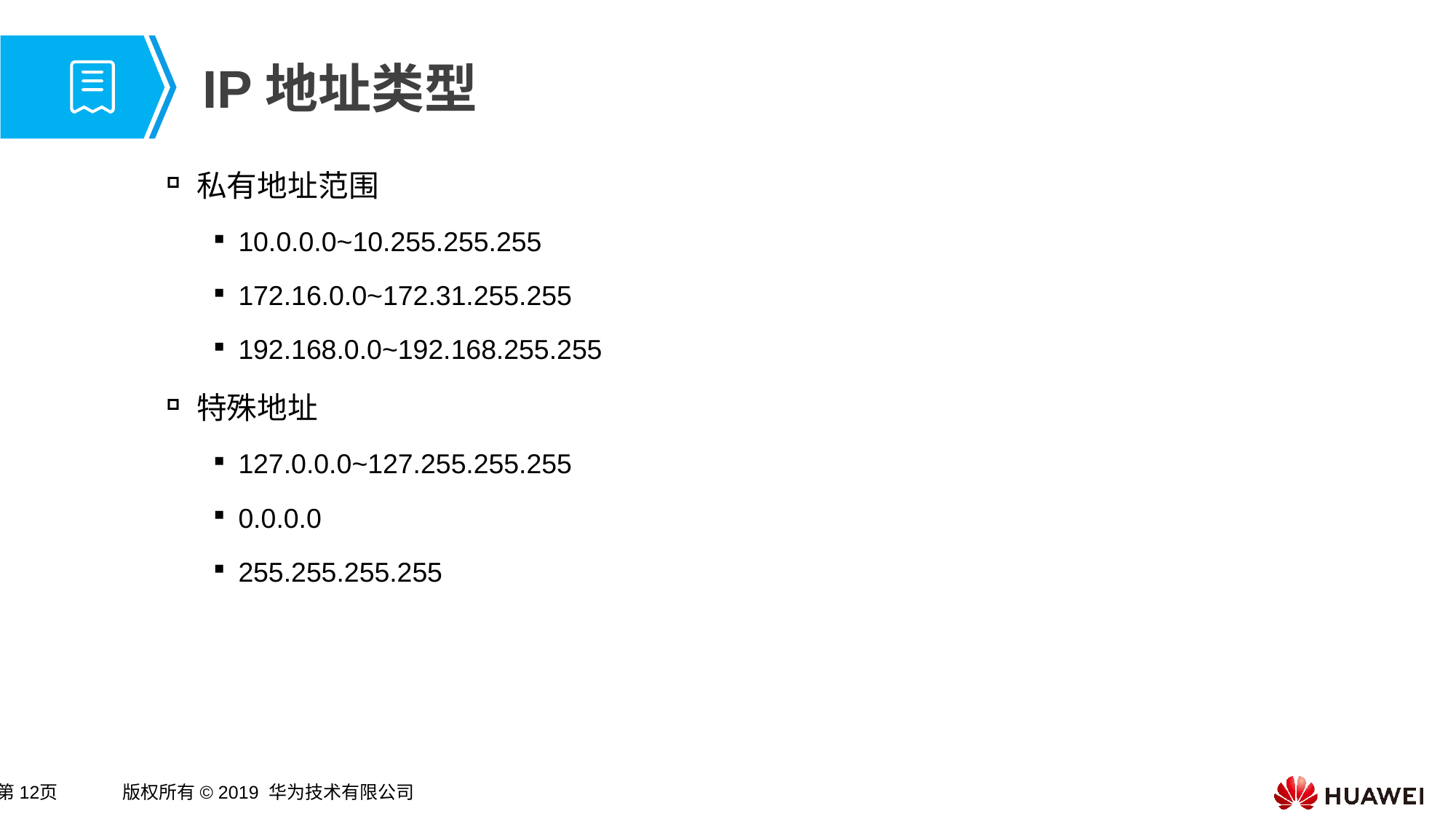

# IP地址类型
私有地址范围
10.0.0.0~10.255.255.255
172.16.0.0~172.31.255.255
192.168.0.0~192.168.255.255
特殊地址
127.0.0.0~127.255.255.255
0.0.0.0
255.255.255.255